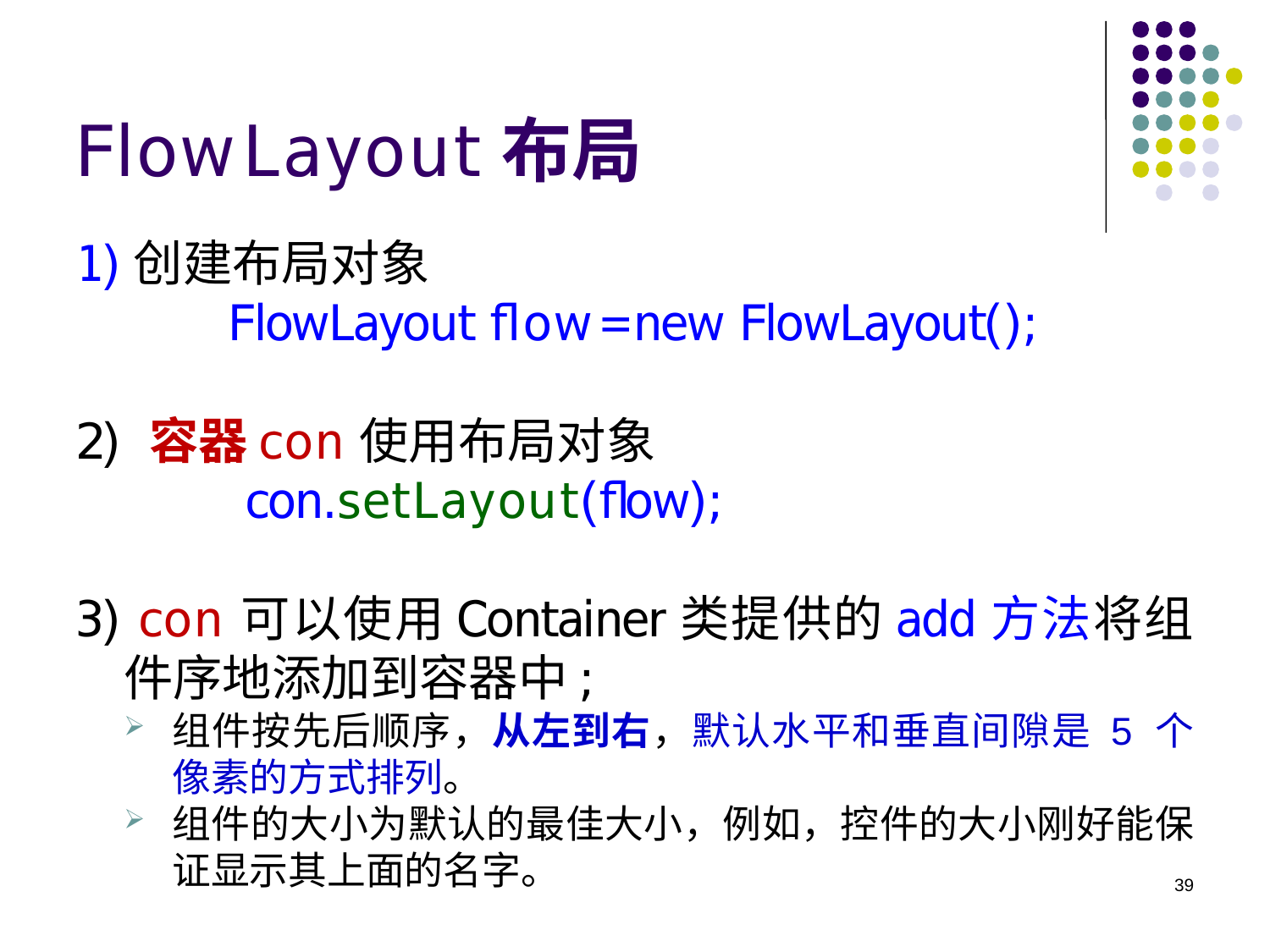

# FlowLayout布局
1)创建布局对象
FlowLayout flow=new FlowLayout();

2) 容器con使用布局对象
           con.setLayout(flow);

3) con可以使用Container类提供的add方法将组件序地添加到容器中;
组件按先后顺序，从左到右，默认水平和垂直间隙是 5 个像素的方式排列。
组件的大小为默认的最佳大小，例如，控件的大小刚好能保证显示其上面的名字。

39